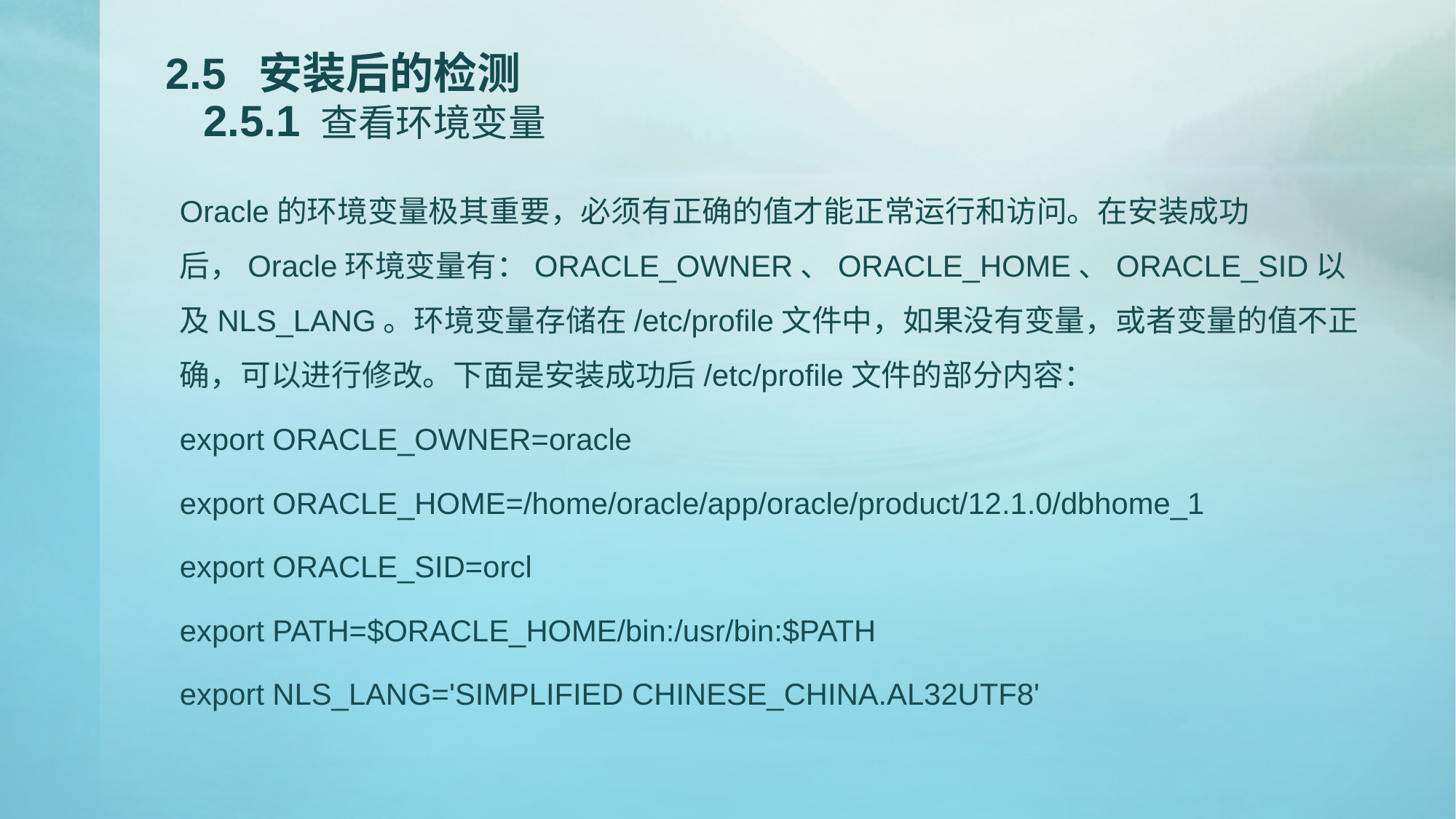

# 2.5  安装后的检测 2.5.1 查看环境变量
Oracle的环境变量极其重要，必须有正确的值才能正常运行和访问。在安装成功后，Oracle环境变量有：ORACLE_OWNER、ORACLE_HOME、ORACLE_SID以及NLS_LANG。环境变量存储在/etc/profile文件中，如果没有变量，或者变量的值不正确，可以进行修改。下面是安装成功后/etc/profile文件的部分内容：
export ORACLE_OWNER=oracle
export ORACLE_HOME=/home/oracle/app/oracle/product/12.1.0/dbhome_1
export ORACLE_SID=orcl
export PATH=$ORACLE_HOME/bin:/usr/bin:$PATH
export NLS_LANG='SIMPLIFIED CHINESE_CHINA.AL32UTF8'